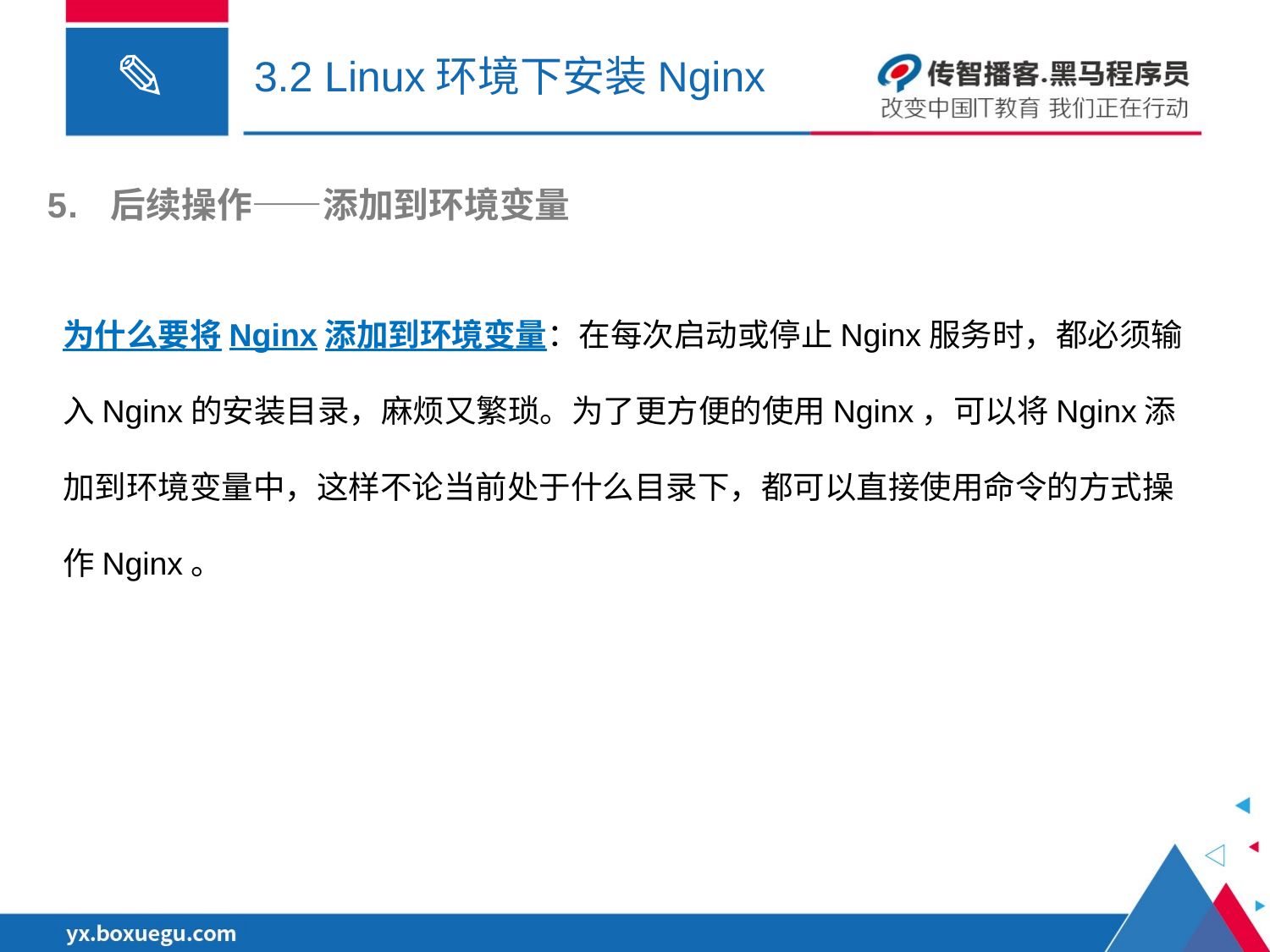

# 3.2 Linux环境下安装Nginx
后续操作——添加到环境变量
为什么要将Nginx添加到环境变量：在每次启动或停止Nginx服务时，都必须输入Nginx的安装目录，麻烦又繁琐。为了更方便的使用Nginx，可以将Nginx添加到环境变量中，这样不论当前处于什么目录下，都可以直接使用命令的方式操作Nginx。